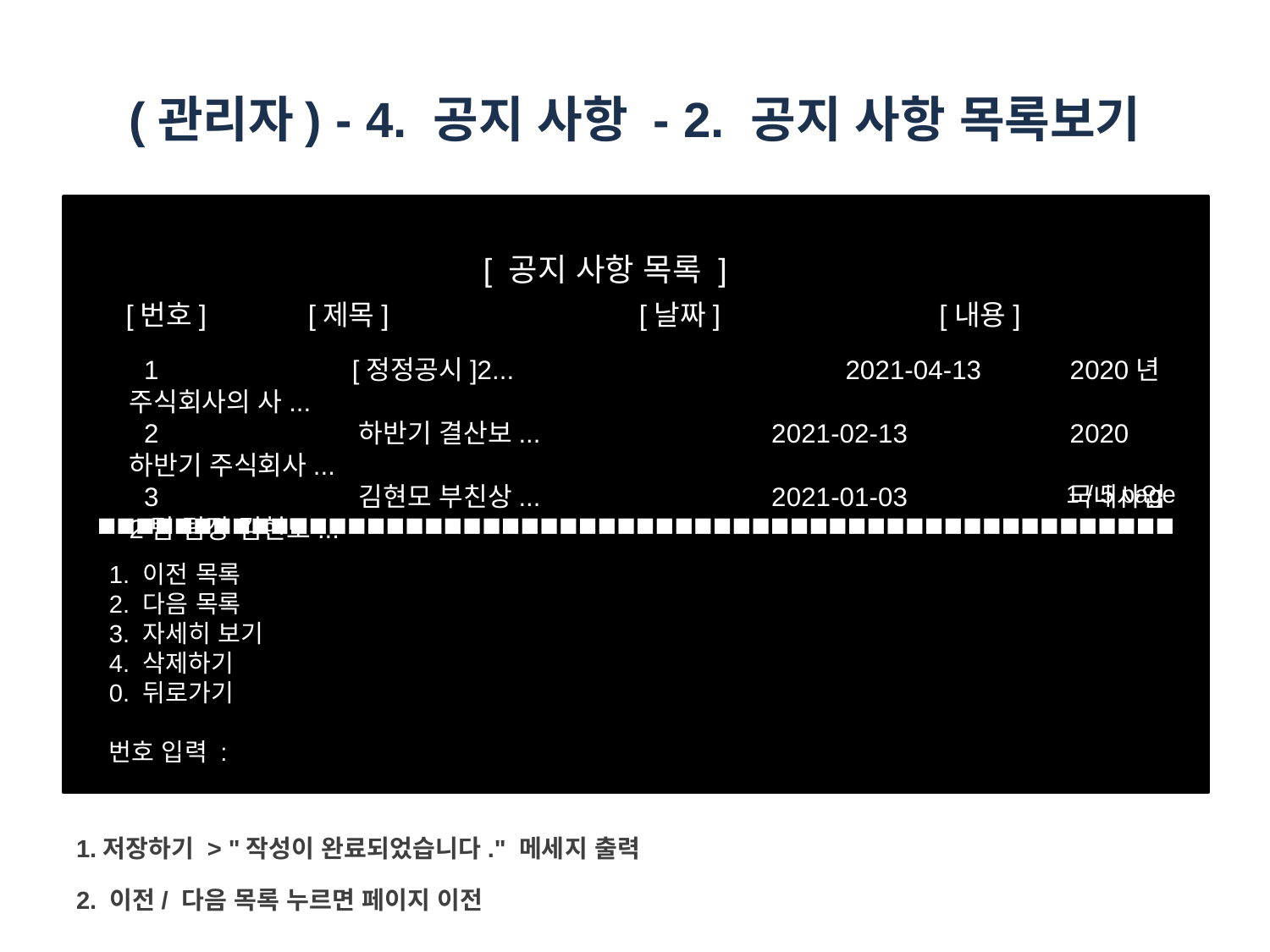

# (관리자) - 4. 공지 사항 - 2. 공지 사항 목록보기

[ 공지 사항 목록 ]

[번호]             [제목]                                [날짜]                            [내용]
  1	             [정정공시]2...		           2021-04-13	       2020년 주식회사의 사...
  2	             하반기 결산보...		 2021-02-13	       2020 하반기 주식회사...
  3	             김현모 부친상...		 2021-01-03	      국내사업2팀 팀장 김현모...

1 / 5 page
■■■■■■■■■■■■■■■■■■■■■■■■■■■■■■■■■■■■■■■■■■■■■■■■■■■■■■■■
1. 이전 목록
2. 다음 목록
3. 자세히 보기
4. 삭제하기
0. 뒤로가기

번호 입력 :

1.저장하기 > "작성이 완료되었습니다." 메세지 출력
2. 이전/ 다음 목록 누르면 페이지 이전